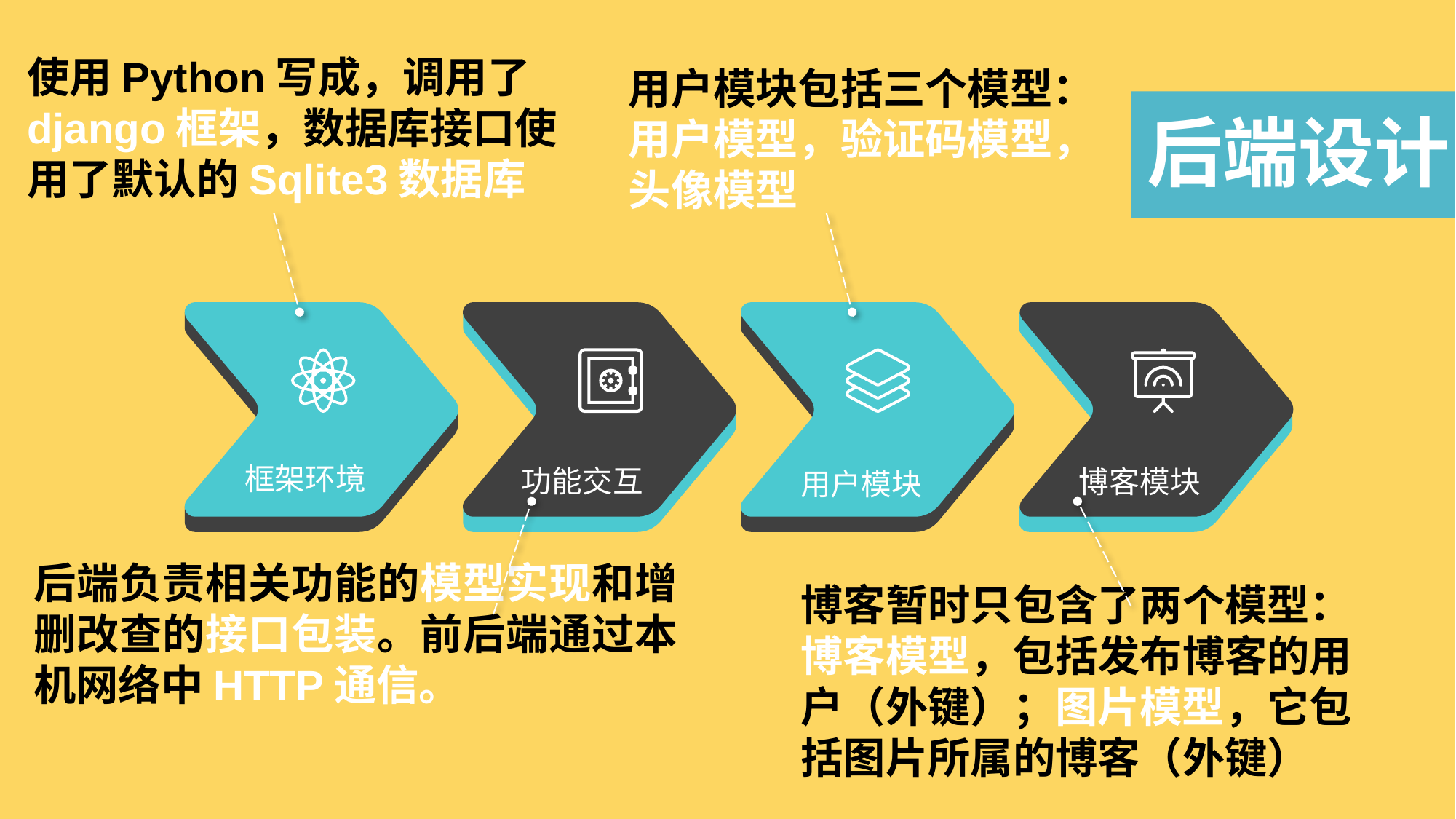

使用Python写成，调用了django框架，数据库接口使用了默认的Sqlite3数据库
用户模块包括三个模型：用户模型，验证码模型，头像模型

后端设计

框架环境
功能交互
博客模块
用户模块

后端负责相关功能的模型实现和增删改查的接口包装。前后端通过本机网络中HTTP通信。
博客暂时只包含了两个模型：博客模型，包括发布博客的用户（外键）；图片模型，它包括图片所属的博客（外键）